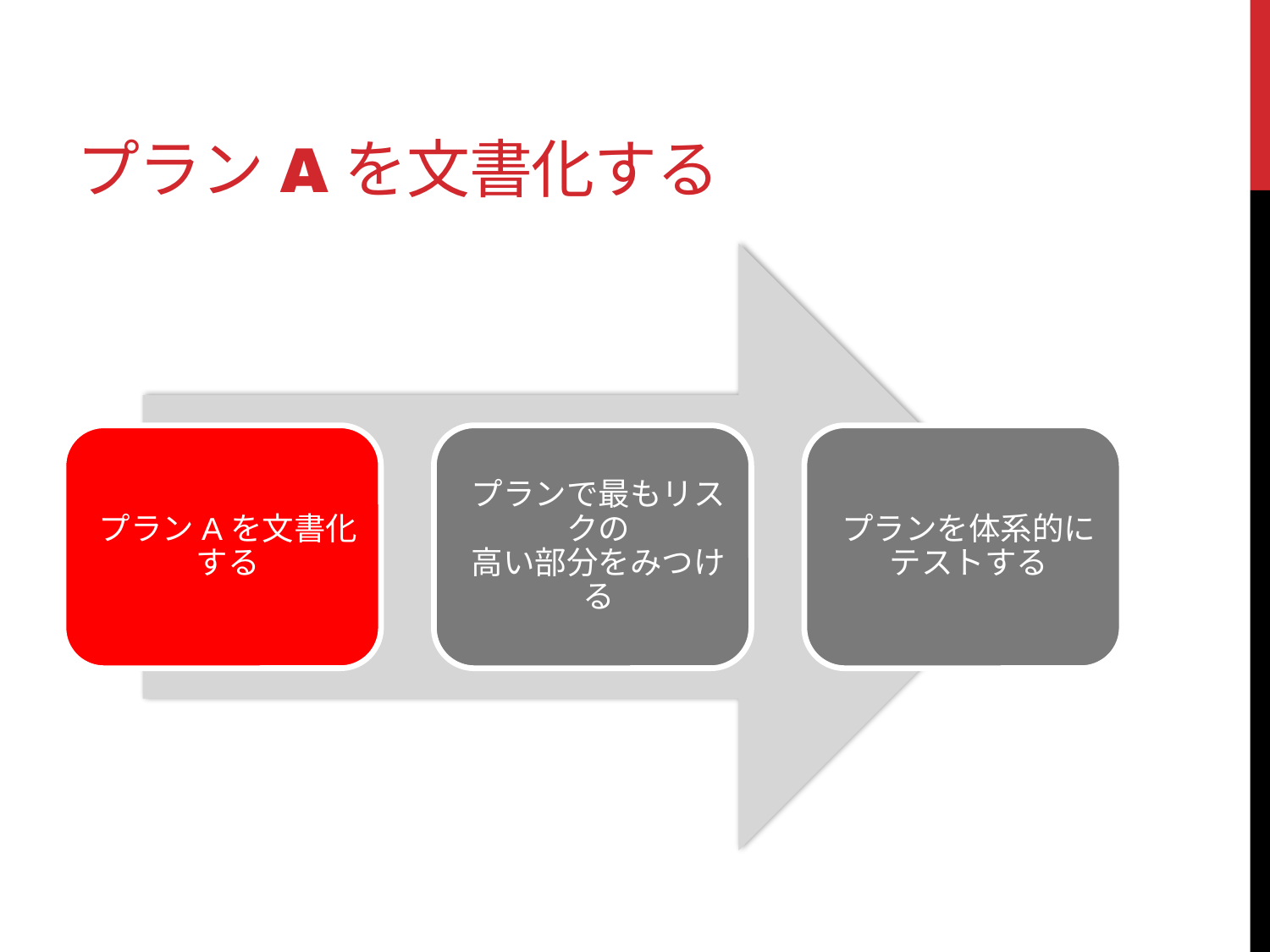

# プランAを文書化する
プランAを文書化する
プランで最もリスクの
高い部分をみつける
プランを体系的に
テストする